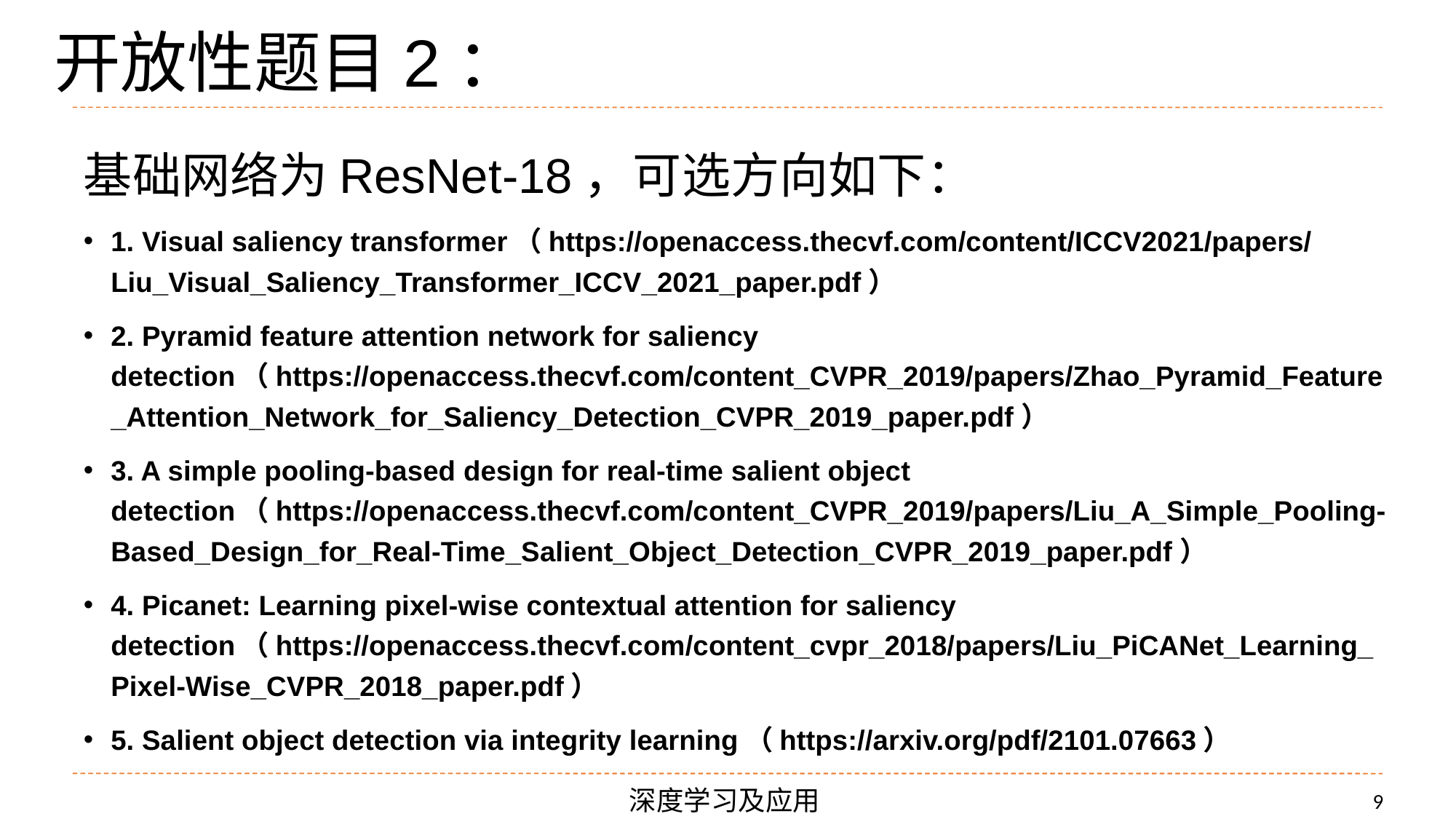

# 开放性题目2：
基础网络为ResNet-18，可选方向如下：
1. Visual saliency transformer（https://openaccess.thecvf.com/content/ICCV2021/papers/Liu_Visual_Saliency_Transformer_ICCV_2021_paper.pdf）
2. Pyramid feature attention network for saliency detection（https://openaccess.thecvf.com/content_CVPR_2019/papers/Zhao_Pyramid_Feature_Attention_Network_for_Saliency_Detection_CVPR_2019_paper.pdf）
3. A simple pooling-based design for real-time salient object detection（https://openaccess.thecvf.com/content_CVPR_2019/papers/Liu_A_Simple_Pooling-Based_Design_for_Real-Time_Salient_Object_Detection_CVPR_2019_paper.pdf）
4. Picanet: Learning pixel-wise contextual attention for saliency detection（https://openaccess.thecvf.com/content_cvpr_2018/papers/Liu_PiCANet_Learning_Pixel-Wise_CVPR_2018_paper.pdf）
5. Salient object detection via integrity learning（https://arxiv.org/pdf/2101.07663）